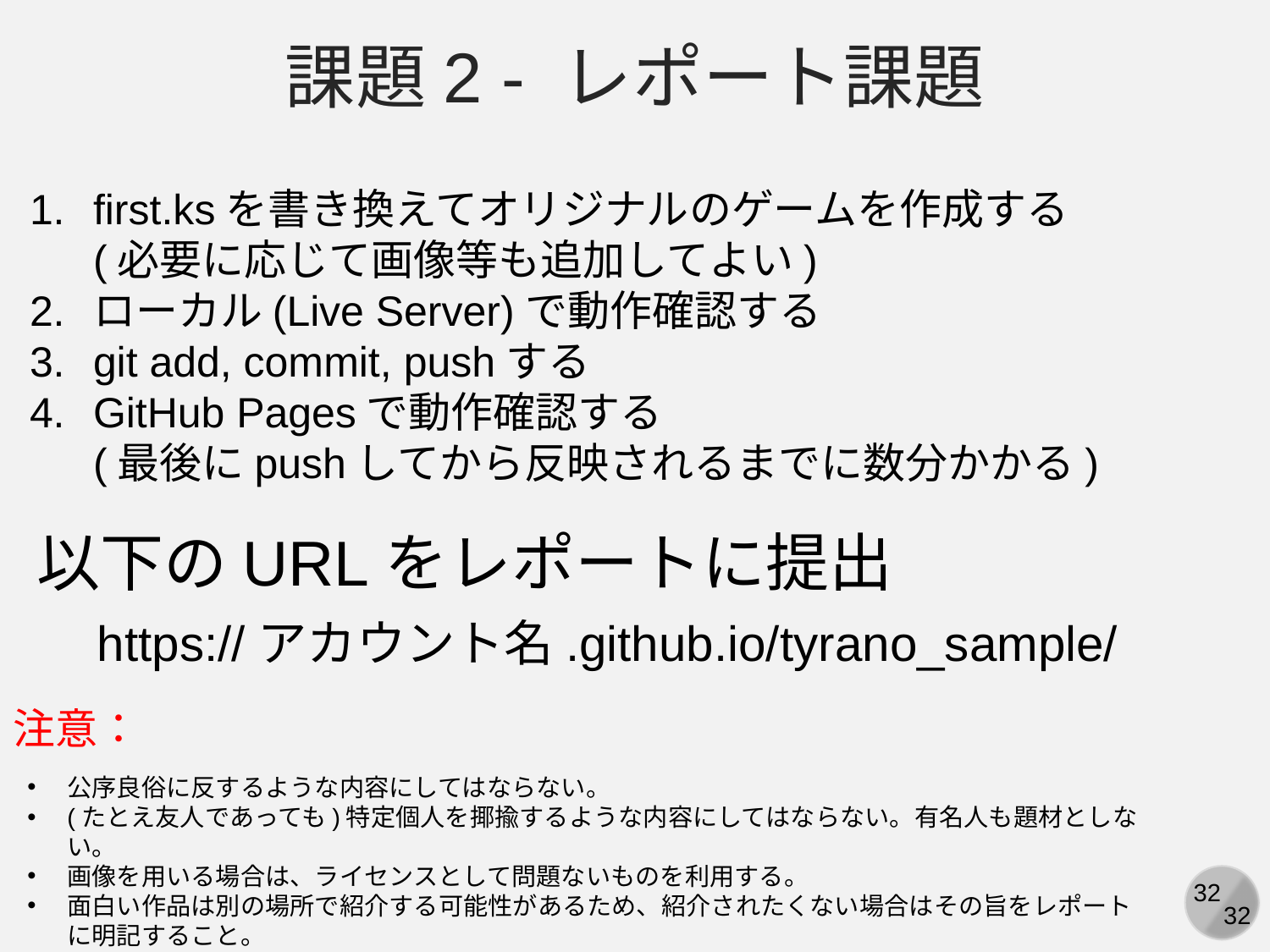

課題2 - レポート課題
first.ksを書き換えてオリジナルのゲームを作成する
(必要に応じて画像等も追加してよい)
ローカル(Live Server)で動作確認する
git add, commit, pushする
GitHub Pagesで動作確認する
(最後にpushしてから反映されるまでに数分かかる)
以下のURLをレポートに提出
https://アカウント名.github.io/tyrano_sample/
注意：
公序良俗に反するような内容にしてはならない。
(たとえ友人であっても)特定個人を揶揄するような内容にしてはならない。有名人も題材としない。
画像を用いる場合は、ライセンスとして問題ないものを利用する。
面白い作品は別の場所で紹介する可能性があるため、紹介されたくない場合はその旨をレポートに明記すること。